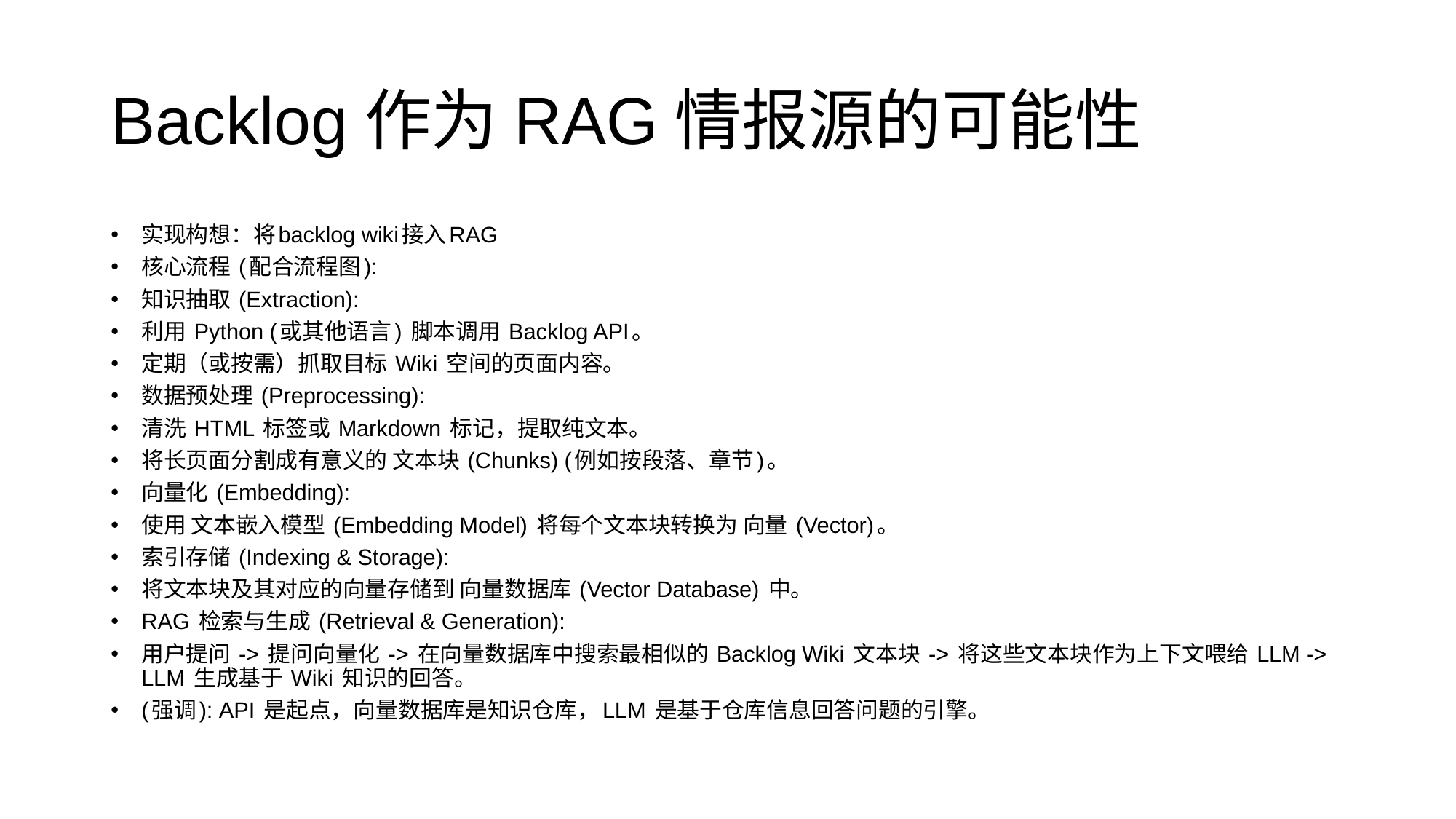

# Backlog作为RAG情报源的可能性
实现构想：将backlog wiki接入RAG
核心流程 (配合流程图):
知识抽取 (Extraction):
利用 Python (或其他语言) 脚本调用 Backlog API。
定期（或按需）抓取目标 Wiki 空间的页面内容。
数据预处理 (Preprocessing):
清洗 HTML 标签或 Markdown 标记，提取纯文本。
将长页面分割成有意义的 文本块 (Chunks) (例如按段落、章节)。
向量化 (Embedding):
使用 文本嵌入模型 (Embedding Model) 将每个文本块转换为 向量 (Vector)。
索引存储 (Indexing & Storage):
将文本块及其对应的向量存储到 向量数据库 (Vector Database) 中。
RAG 检索与生成 (Retrieval & Generation):
用户提问 -> 提问向量化 -> 在向量数据库中搜索最相似的 Backlog Wiki 文本块 -> 将这些文本块作为上下文喂给 LLM -> LLM 生成基于 Wiki 知识的回答。
(强调): API 是起点，向量数据库是知识仓库，LLM 是基于仓库信息回答问题的引擎。